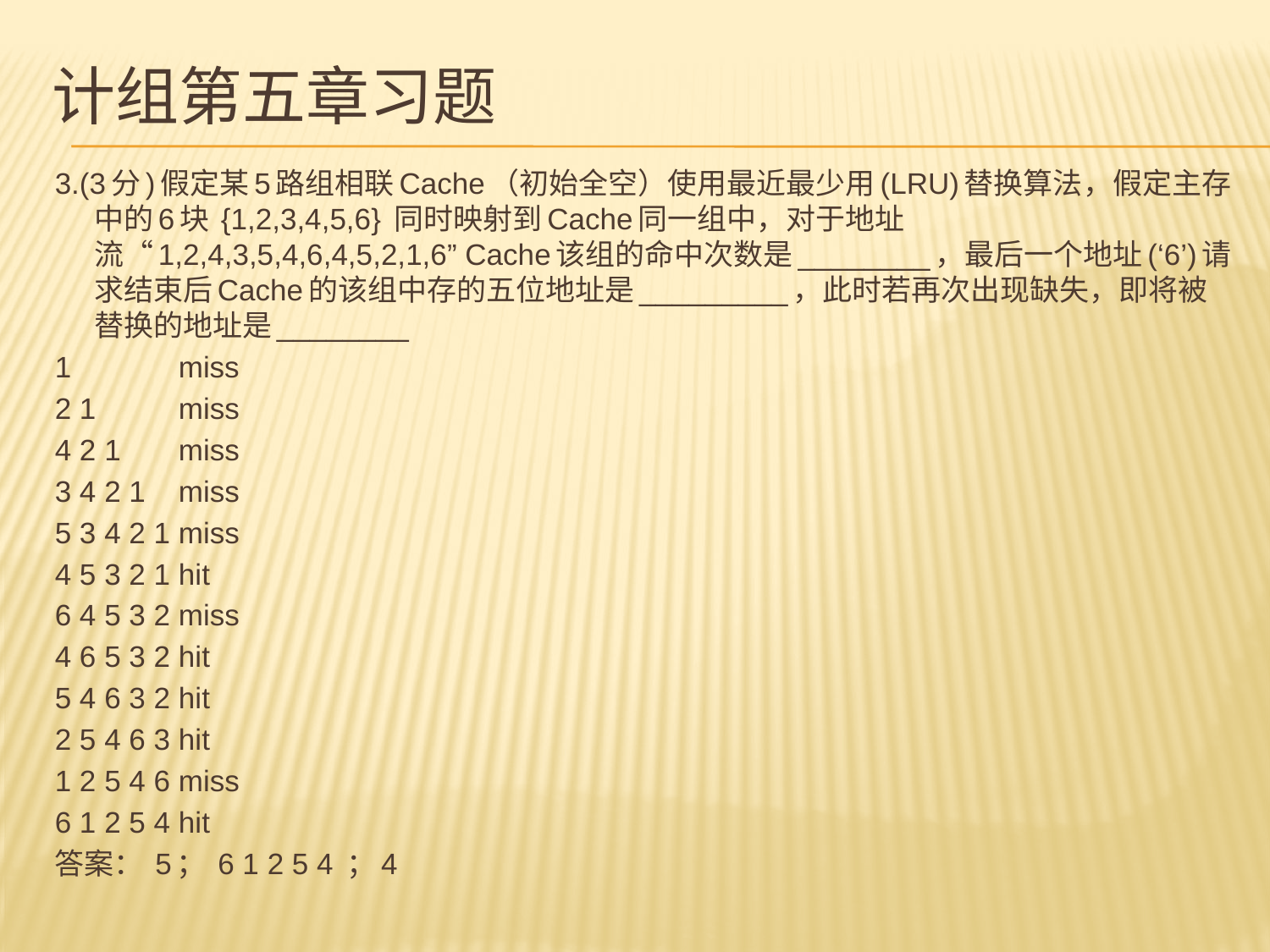

# 计组第五章习题
3.(3分)假定某5路组相联Cache（初始全空）使用最近最少用(LRU)替换算法，假定主存中的6块 {1,2,3,4,5,6} 同时映射到Cache同一组中，对于地址流“1,2,4,3,5,4,6,4,5,2,1,6” Cache该组的命中次数是________，最后一个地址(‘6’)请求结束后Cache的该组中存的五位地址是_________，此时若再次出现缺失，即将被替换的地址是________
1             miss
2 1          miss
4 2 1       miss
3 4 2 1    miss
5 3 4 2 1 miss
4 5 3 2 1 hit
6 4 5 3 2 miss
4 6 5 3 2 hit
5 4 6 3 2 hit
2 5 4 6 3 hit
1 2 5 4 6 miss
6 1 2 5 4 hit
答案： 5； 6 1 2 5 4 ；4